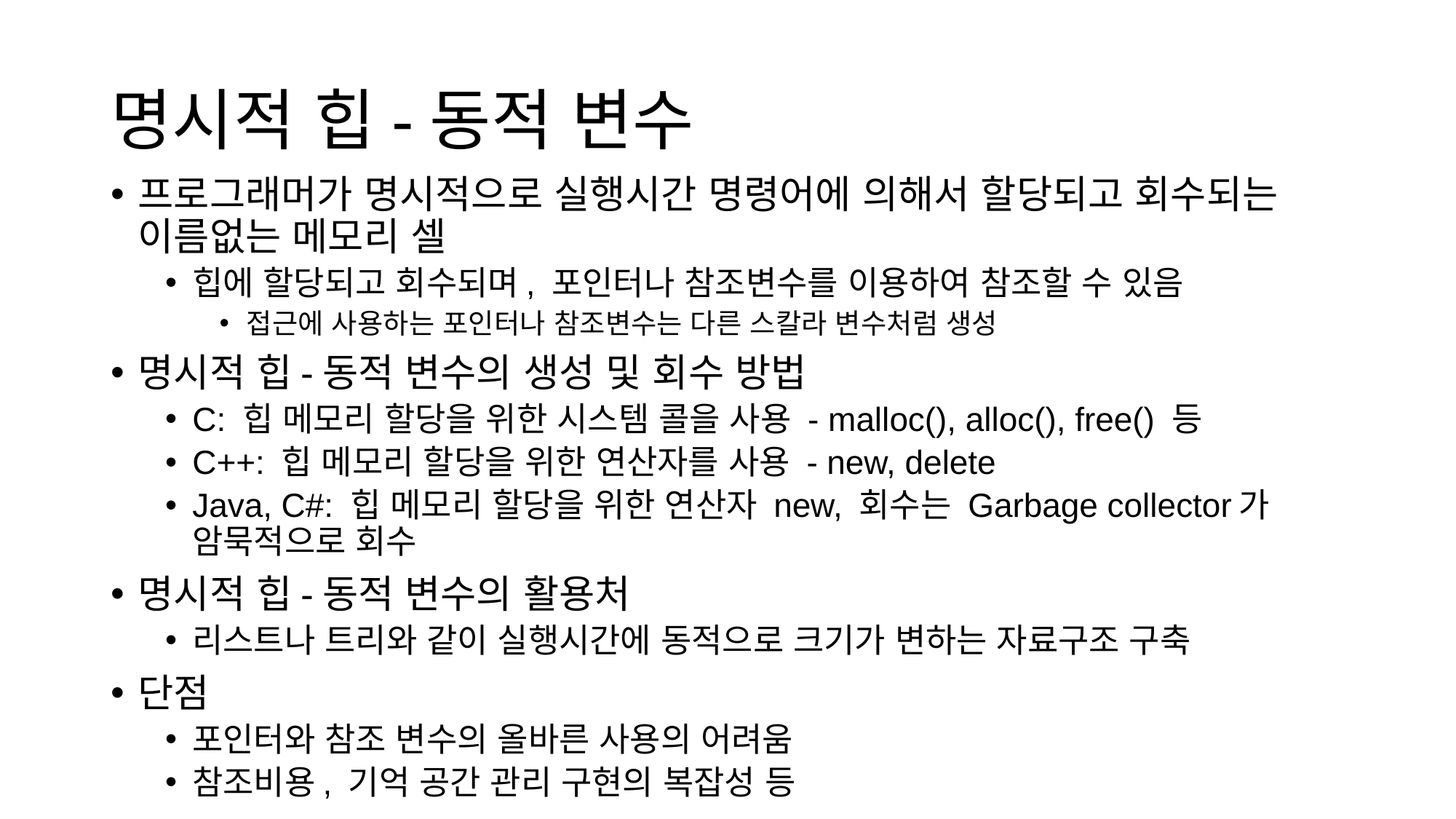

# 명시적 힙-동적 변수
프로그래머가 명시적으로 실행시간 명령어에 의해서 할당되고 회수되는 이름없는 메모리 셀
힙에 할당되고 회수되며, 포인터나 참조변수를 이용하여 참조할 수 있음
접근에 사용하는 포인터나 참조변수는 다른 스칼라 변수처럼 생성
명시적 힙-동적 변수의 생성 및 회수 방법
C: 힙 메모리 할당을 위한 시스템 콜을 사용 - malloc(), alloc(), free() 등
C++: 힙 메모리 할당을 위한 연산자를 사용 - new, delete
Java, C#: 힙 메모리 할당을 위한 연산자 new, 회수는 Garbage collector가 암묵적으로 회수
명시적 힙-동적 변수의 활용처
리스트나 트리와 같이 실행시간에 동적으로 크기가 변하는 자료구조 구축
단점
포인터와 참조 변수의 올바른 사용의 어려움
참조비용, 기억 공간 관리 구현의 복잡성 등